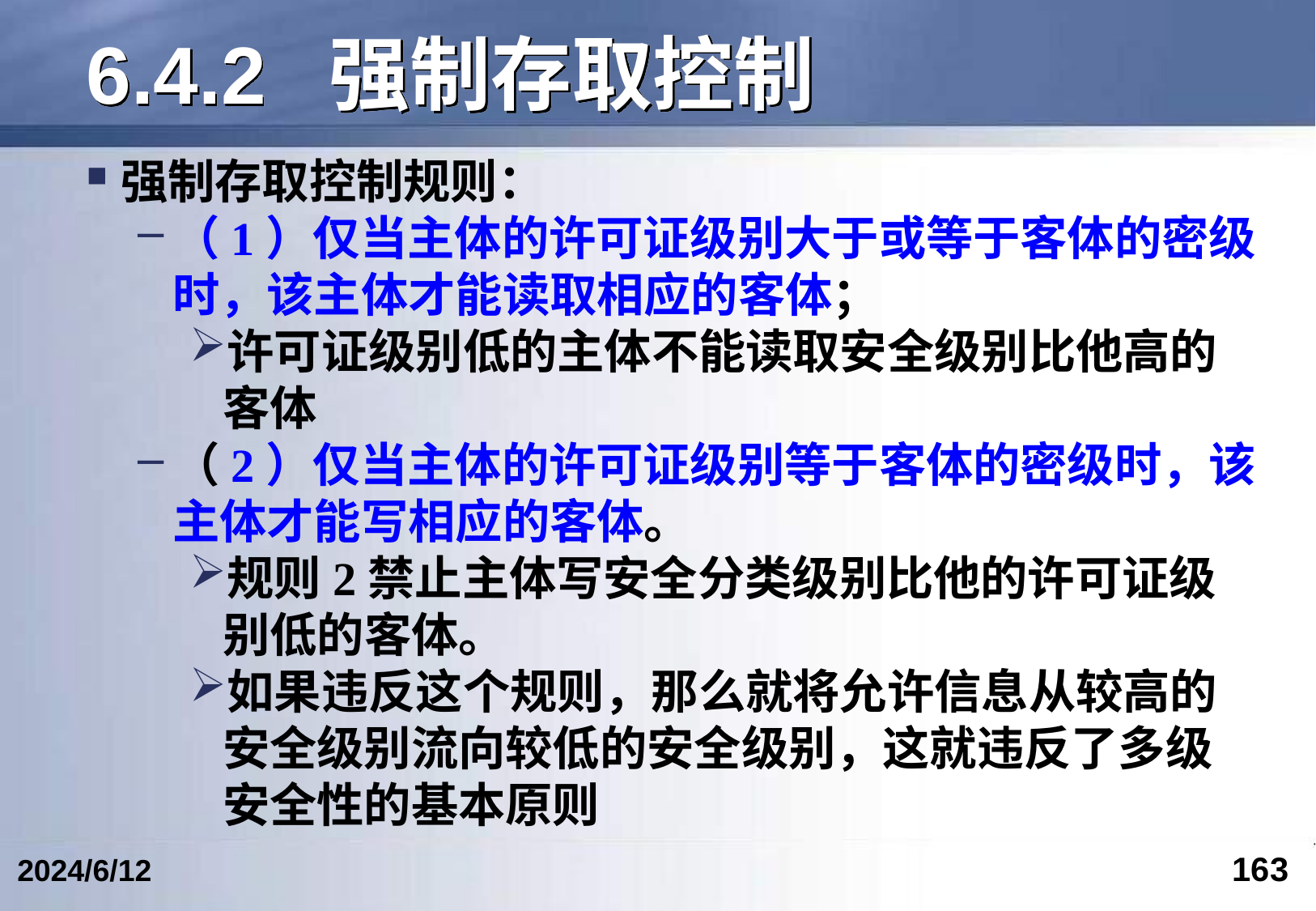

# 6.4.2	强制存取控制
强制存取控制规则：
（1）仅当主体的许可证级别大于或等于客体的密级时，该主体才能读取相应的客体；
许可证级别低的主体不能读取安全级别比他高的客体
（2）仅当主体的许可证级别等于客体的密级时，该主体才能写相应的客体。
规则2禁止主体写安全分类级别比他的许可证级别低的客体。
如果违反这个规则，那么就将允许信息从较高的安全级别流向较低的安全级别，这就违反了多级安全性的基本原则
163
2024/6/12